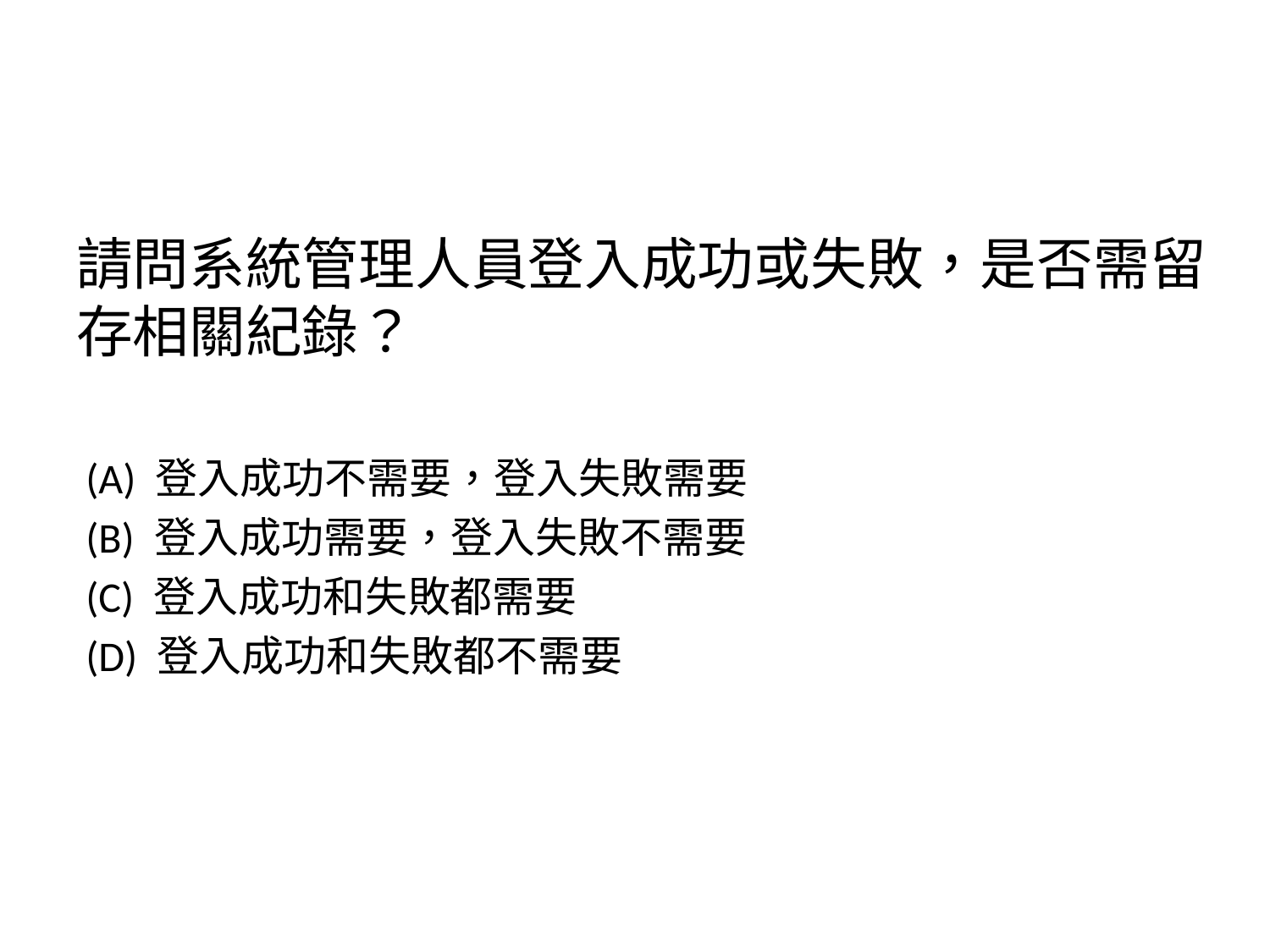

請問系統管理人員登入成功或失敗，是否需留存相關紀錄？

 (A) 登入成功不需要，登入失敗需要
 (B) 登入成功需要，登入失敗不需要
 (C) 登入成功和失敗都需要
 (D) 登入成功和失敗都不需要